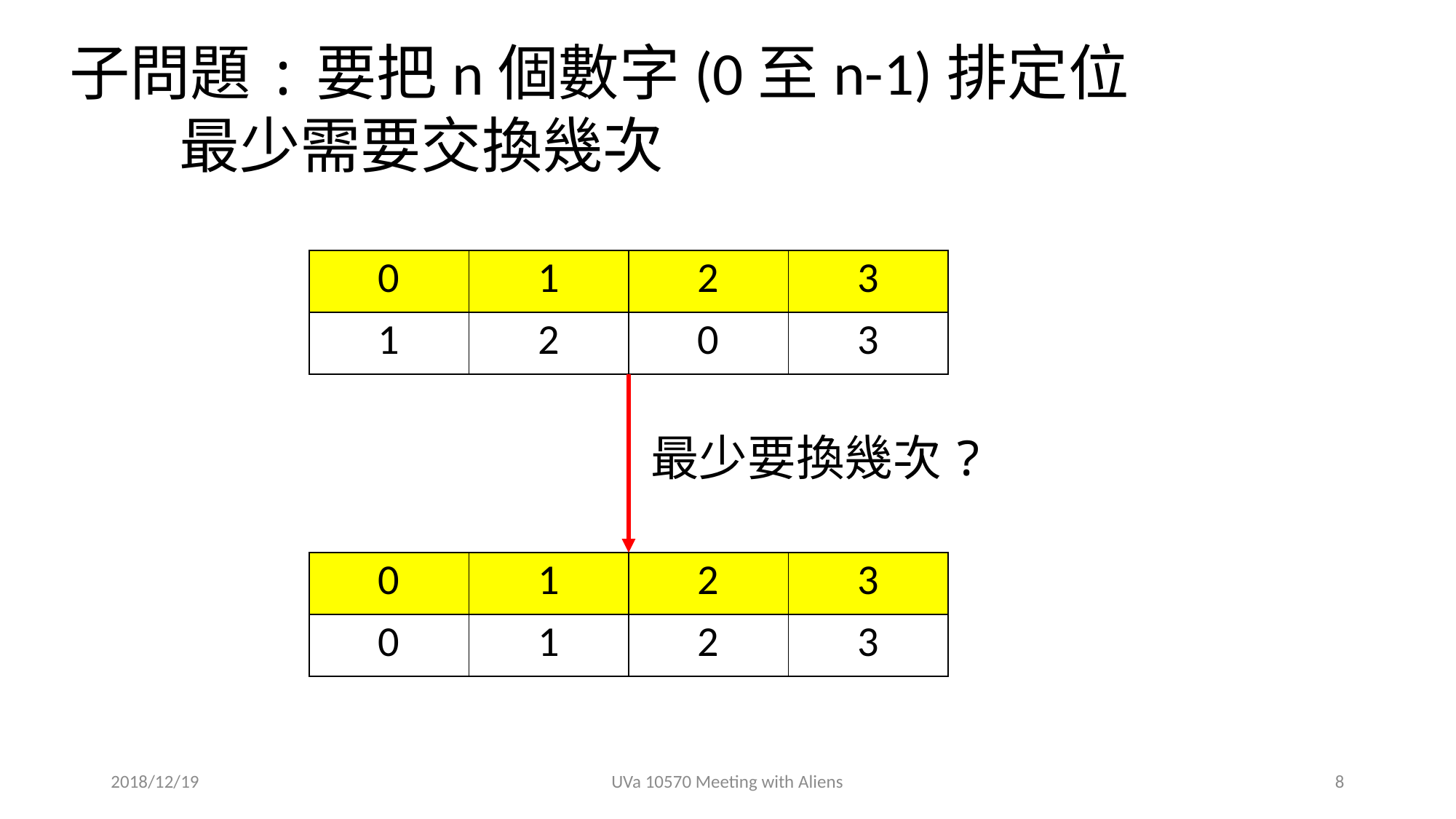

子問題:要把n個數字(0至n-1)排定位
       最少需要交換幾次
| 0 | 1 | 2 | 3 |
| --- | --- | --- | --- |
| 1 | 2 | 0 | 3 |
最少要換幾次?
| 0 | 1 | 2 | 3 |
| --- | --- | --- | --- |
| 0 | 1 | 2 | 3 |
2018/12/19
UVa 10570 Meeting with Aliens
8